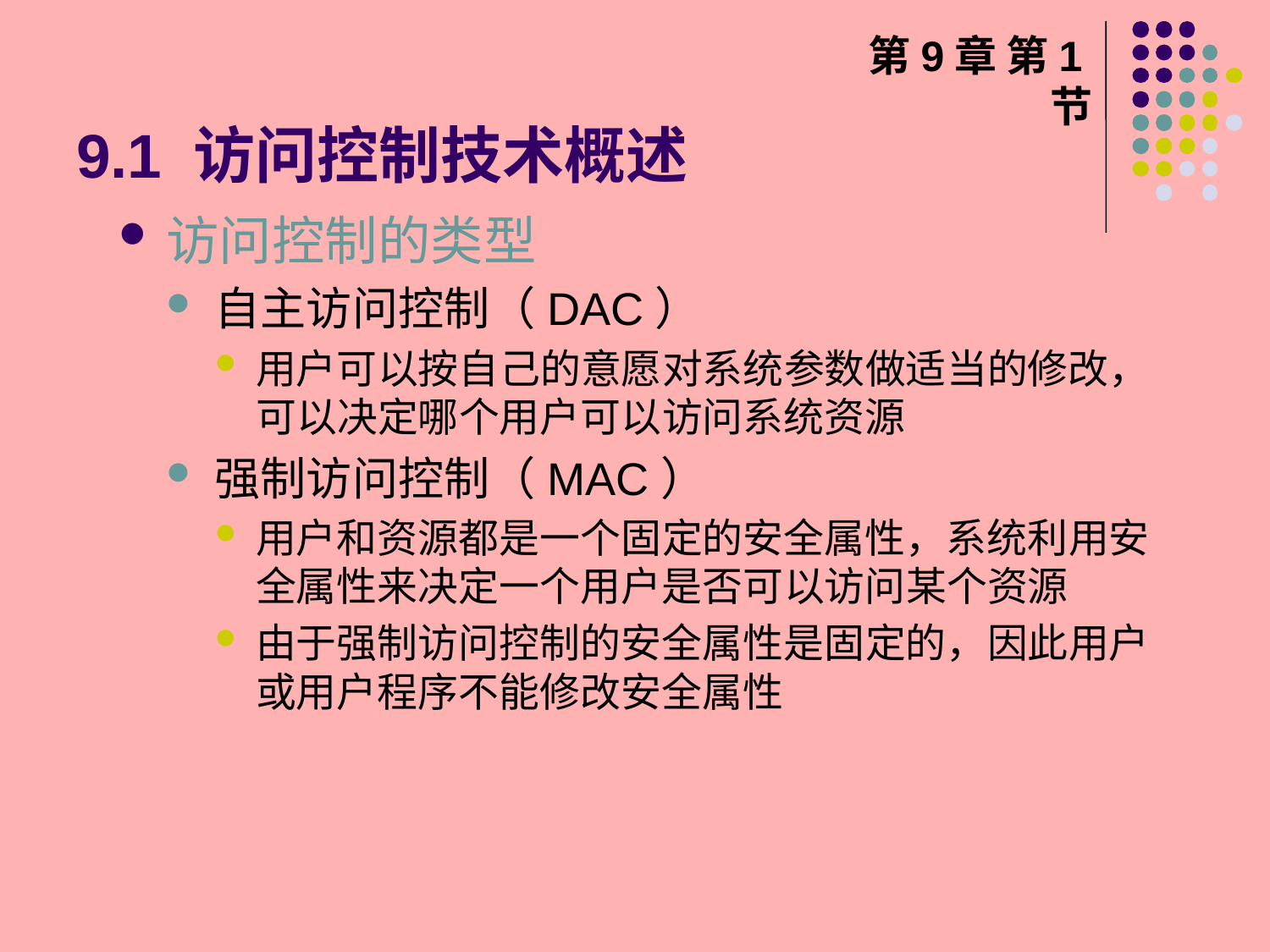

# 9.1 访问控制技术概述
第9章 第1节
访问控制的类型
自主访问控制（DAC）
用户可以按自己的意愿对系统参数做适当的修改，可以决定哪个用户可以访问系统资源
强制访问控制（MAC）
用户和资源都是一个固定的安全属性，系统利用安全属性来决定一个用户是否可以访问某个资源
由于强制访问控制的安全属性是固定的，因此用户或用户程序不能修改安全属性